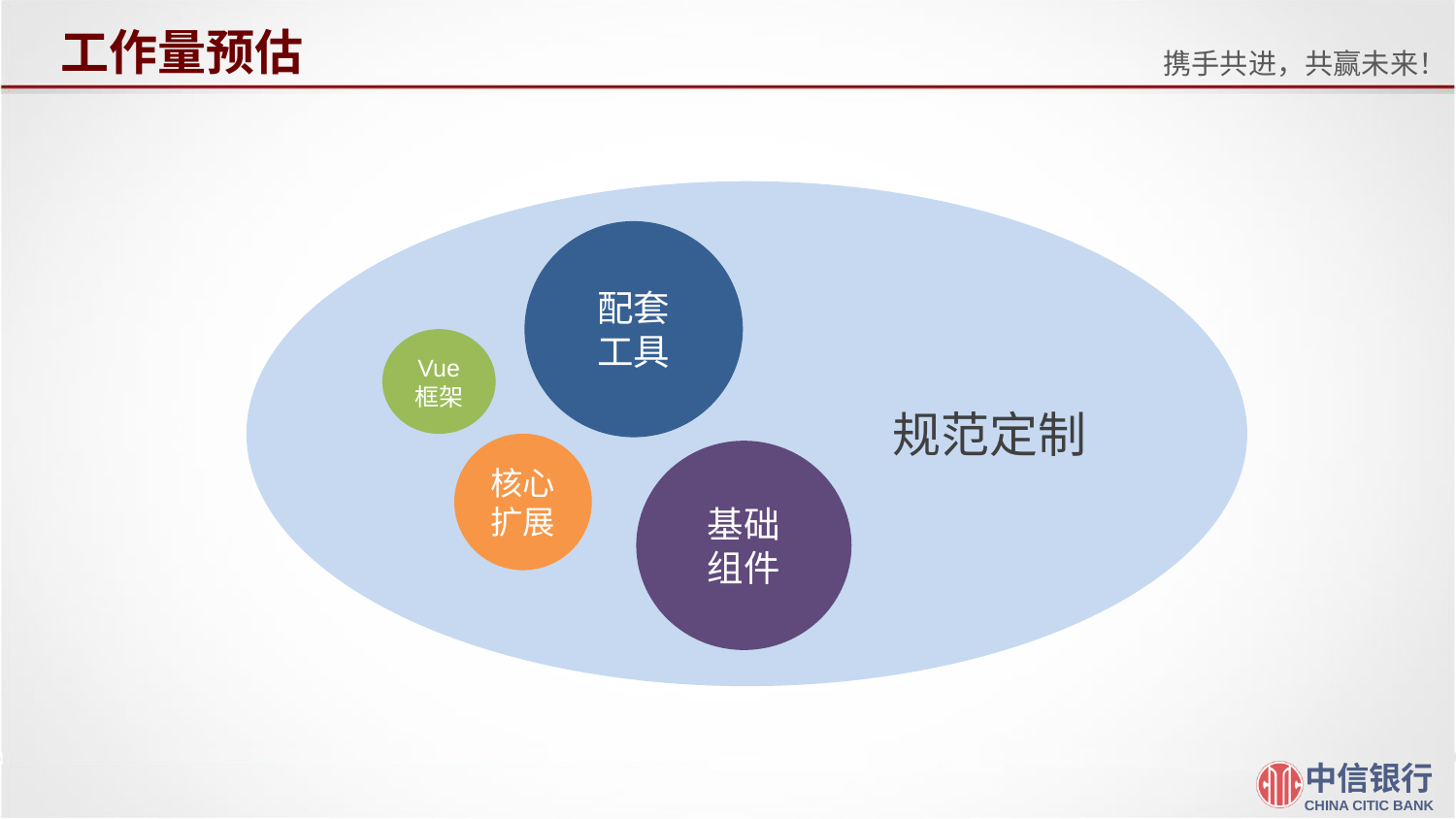

# 工作量预估
规范定制
配套
工具
Vue
框架
核心
扩展
基础
组件